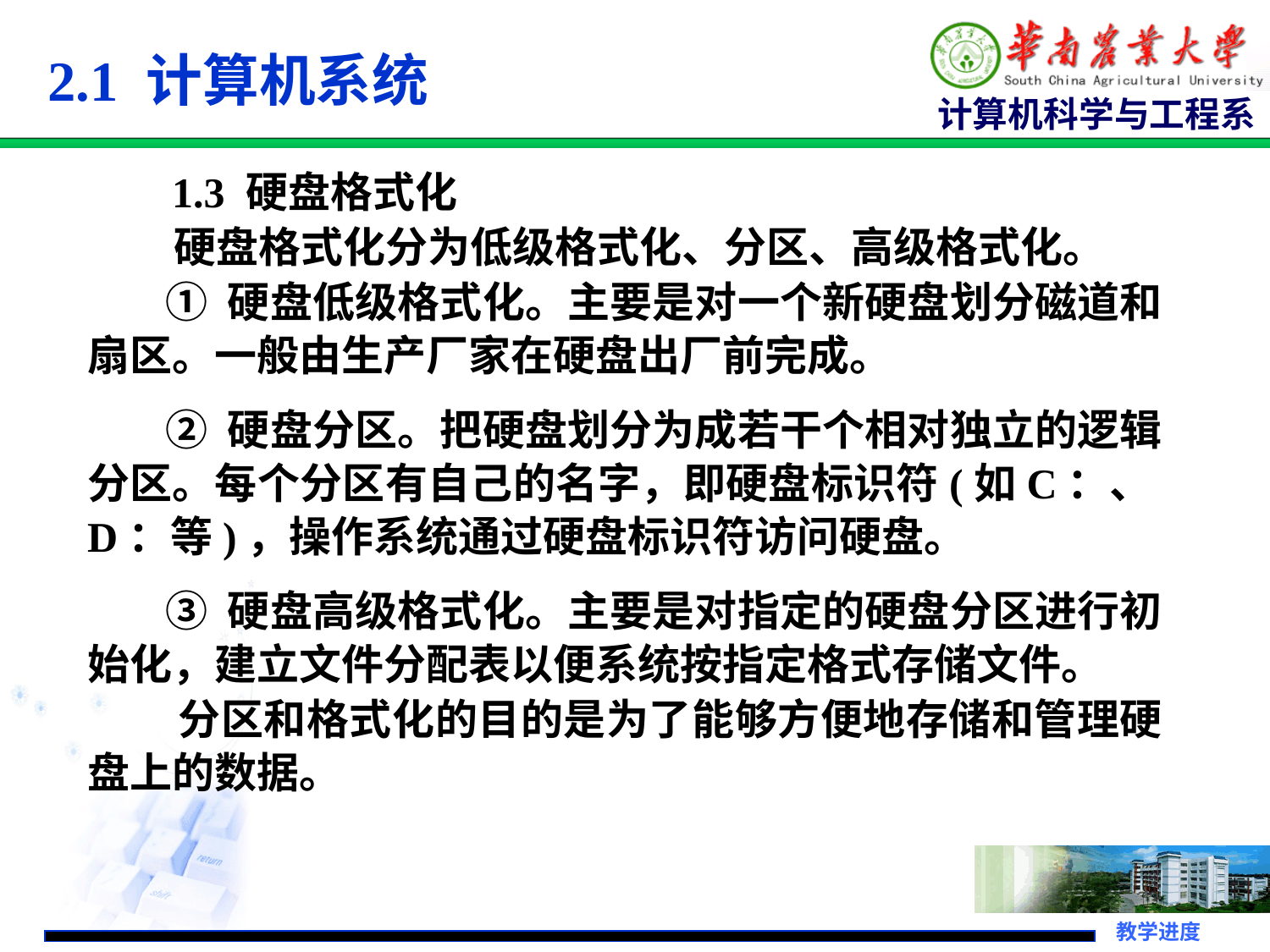

# 2.1 计算机系统
        1.3 硬盘格式化
        硬盘格式化分为低级格式化、分区、高级格式化。
        ① 硬盘低级格式化。主要是对一个新硬盘划分磁道和扇区。一般由生产厂家在硬盘出厂前完成。
        ② 硬盘分区。把硬盘划分为成若干个相对独立的逻辑分区。每个分区有自己的名字，即硬盘标识符(如C：、D：等)，操作系统通过硬盘标识符访问硬盘。
        ③ 硬盘高级格式化。主要是对指定的硬盘分区进行初始化，建立文件分配表以便系统按指定格式存储文件。
        分区和格式化的目的是为了能够方便地存储和管理硬盘上的数据。